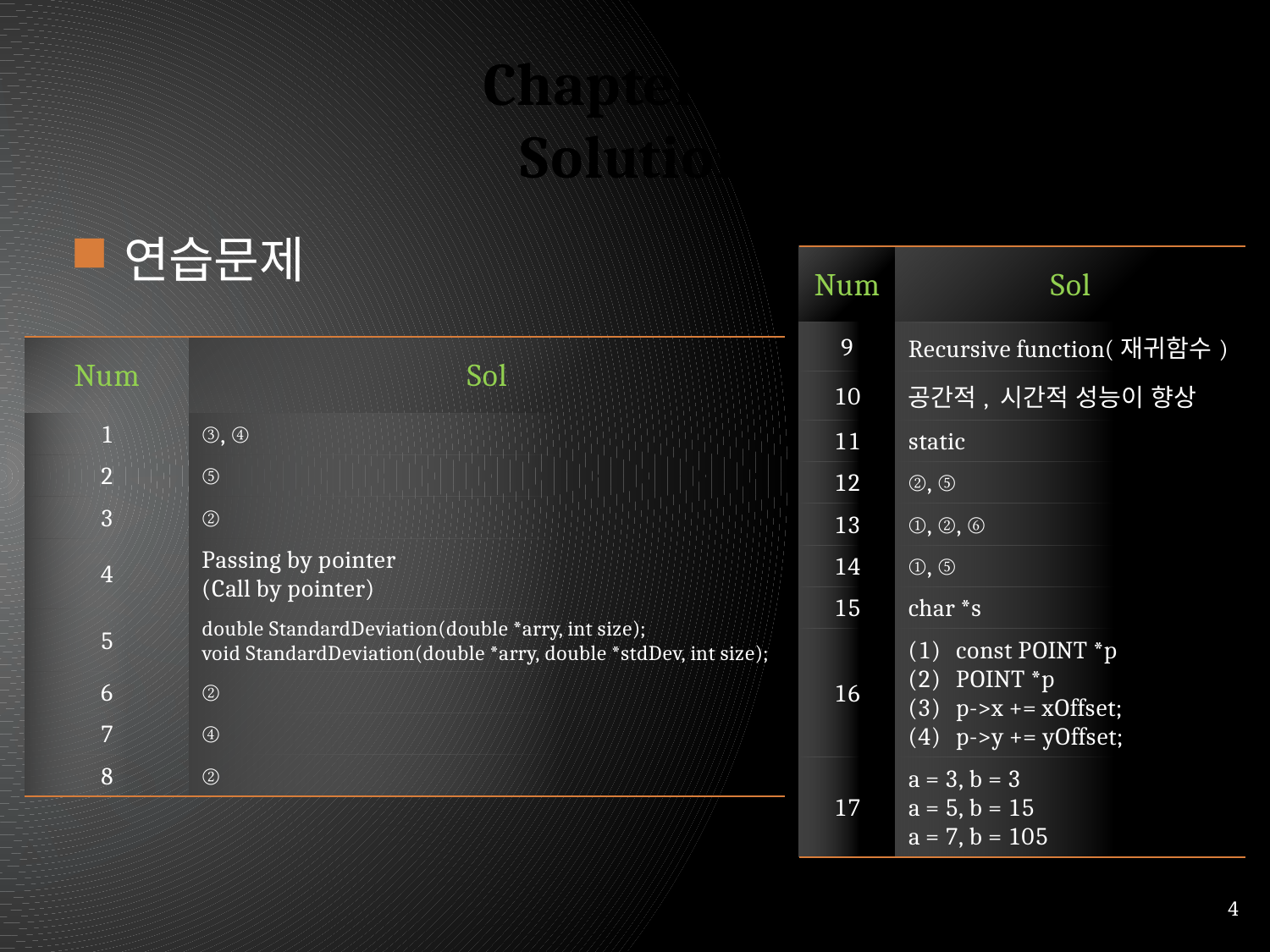

# Chapter 10 Solution
연습문제
| Num | Sol |
| --- | --- |
| 9 | Recursive function(재귀함수) |
| 10 | 공간적, 시간적 성능이 향상 |
| 11 | static |
| 12 | ②, ⑤ |
| 13 | ①, ②, ⑥ |
| 14 | ①, ⑤ |
| 15 | char \*s |
| 16 | const POINT \*p POINT \*p p->x += xOffset; p->y += yOffset; |
| 17 | a = 3, b = 3 a = 5, b = 15 a = 7, b = 105 |
| Num | Sol |
| --- | --- |
| 1 | ③, ④ |
| 2 | ⑤ |
| 3 | ② |
| 4 | Passing by pointer (Call by pointer) |
| 5 | double StandardDeviation(double \*arry, int size); void StandardDeviation(double \*arry, double \*stdDev, int size); |
| 6 | ② |
| 7 | ④ |
| 8 | ② |
4